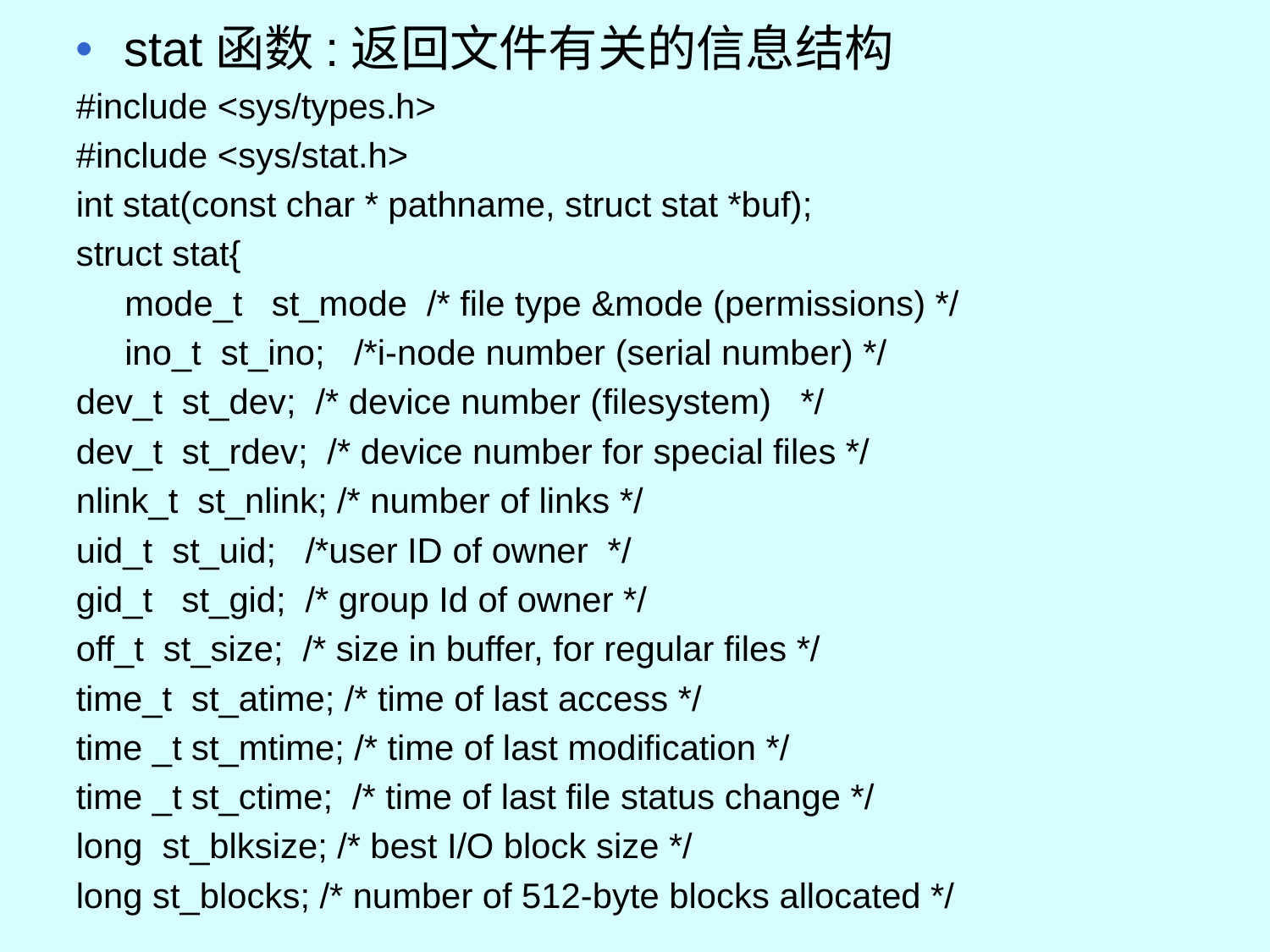

stat函数:返回文件有关的信息结构
#include <sys/types.h>
#include <sys/stat.h>
int stat(const char * pathname, struct stat *buf);
struct stat{
     mode_t   st_mode  /* file type &mode (permissions) */
     ino_t  st_ino;   /*i-node number (serial number) */
dev_t  st_dev;  /* device number (filesystem)   */
dev_t  st_rdev;  /* device number for special files */
nlink_t  st_nlink; /* number of links */
uid_t  st_uid;   /*user ID of owner  */
gid_t   st_gid;  /* group Id of owner */
off_t  st_size;  /* size in buffer, for regular files */
time_t  st_atime; /* time of last access */
time _t st_mtime; /* time of last modification */
time _t st_ctime;  /* time of last file status change */
long  st_blksize; /* best I/O block size */
long st_blocks; /* number of 512-byte blocks allocated */
38